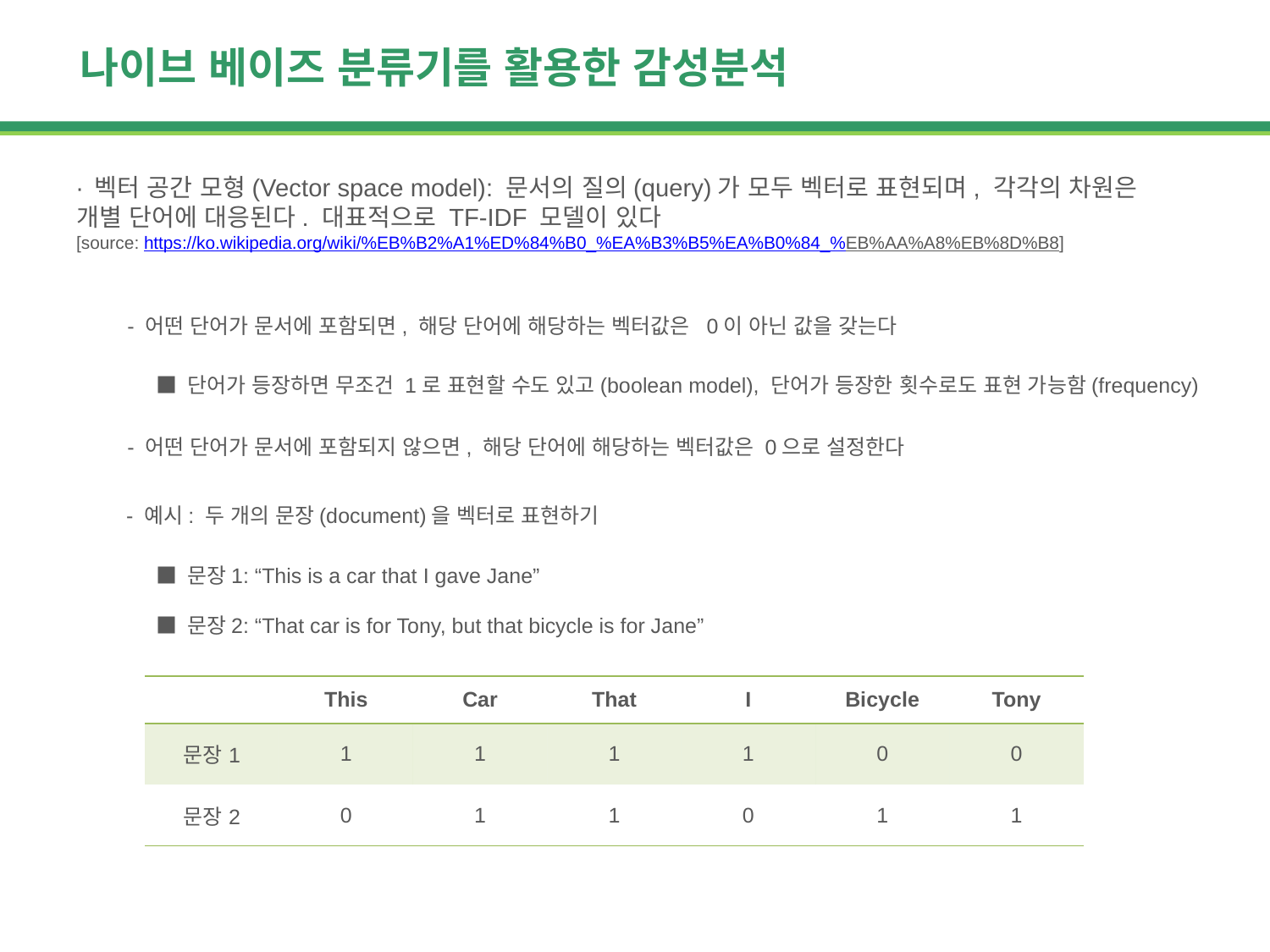

나이브 베이즈 분류기를 활용한 감성분석

∙ 벡터 공간 모형(Vector space model): 문서의 질의(query)가 모두 벡터로 표현되며, 각각의 차원은 개별 단어에 대응된다. 대표적으로 TF-IDF 모델이 있다
[source: https://ko.wikipedia.org/wiki/%EB%B2%A1%ED%84%B0_%EA%B3%B5%EA%B0%84_%EB%AA%A8%EB%8D%B8]
- 어떤 단어가 문서에 포함되면, 해당 단어에 해당하는 벡터값은  0이 아닌 값을 갖는다
■ 단어가 등장하면 무조건 1로 표현할 수도 있고(boolean model), 단어가 등장한 횟수로도 표현 가능함(frequency)
- 어떤 단어가 문서에 포함되지 않으면, 해당 단어에 해당하는 벡터값은 0으로 설정한다
- 예시: 두 개의 문장(document)을 벡터로 표현하기
■ 문장1: “This is a car that I gave Jane”
■ 문장2: “That car is for Tony, but that bicycle is for Jane”
|  | This | Car | That | I | Bicycle | Tony |
| --- | --- | --- | --- | --- | --- | --- |
| 문장1 | 1 | 1 | 1 | 1 | 0 | 0 |
| 문장2 | 0 | 1 | 1 | 0 | 1 | 1 |